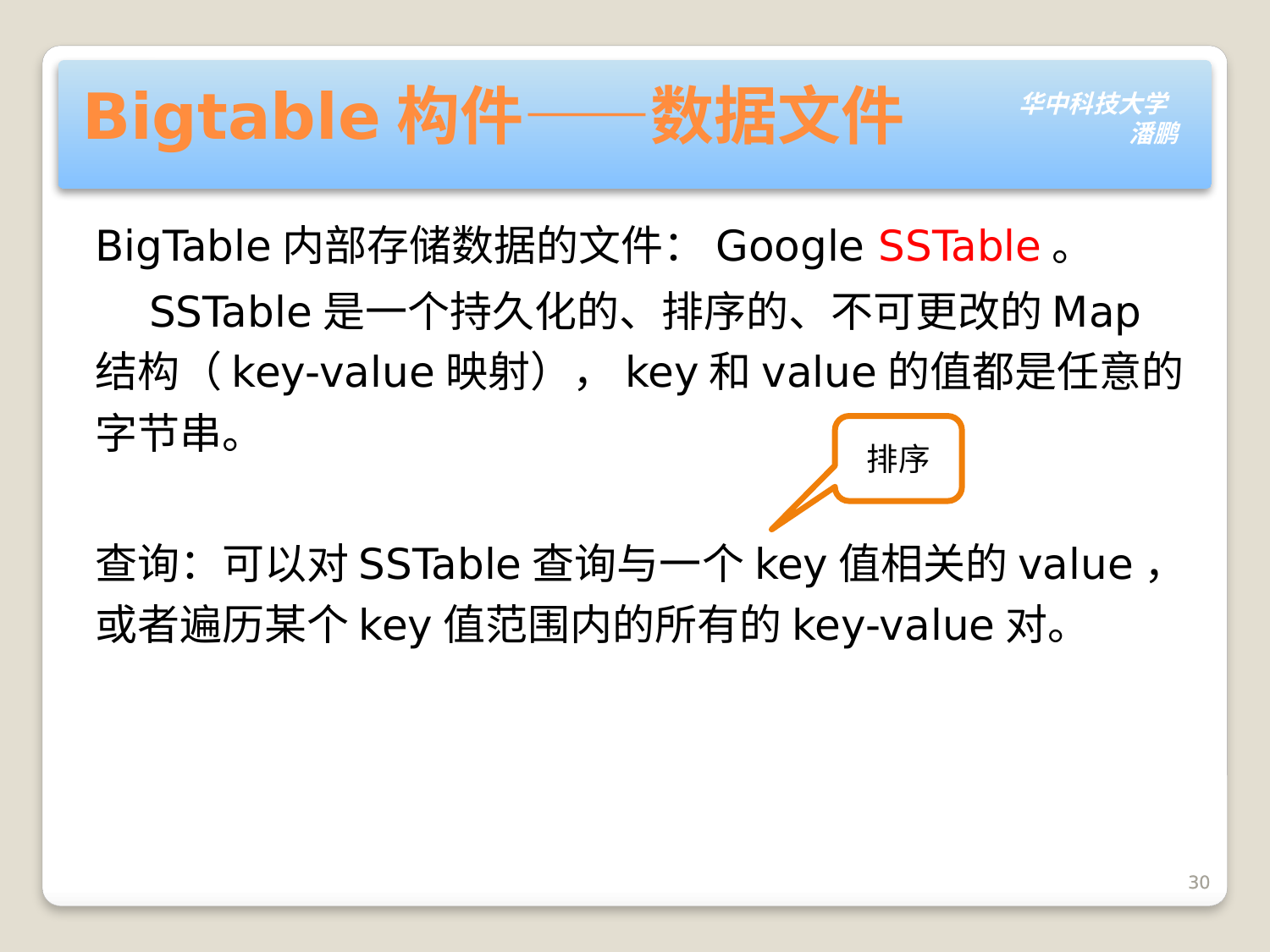

# Bigtable构件——数据文件
BigTable内部存储数据的文件：Google SSTable。
    SSTable是一个持久化的、排序的、不可更改的Map结构（key-value映射），key和value的值都是任意的字节串。

查询：可以对SSTable查询与一个key值相关的value，或者遍历某个key值范围内的所有的key-value对。
排序
30
30